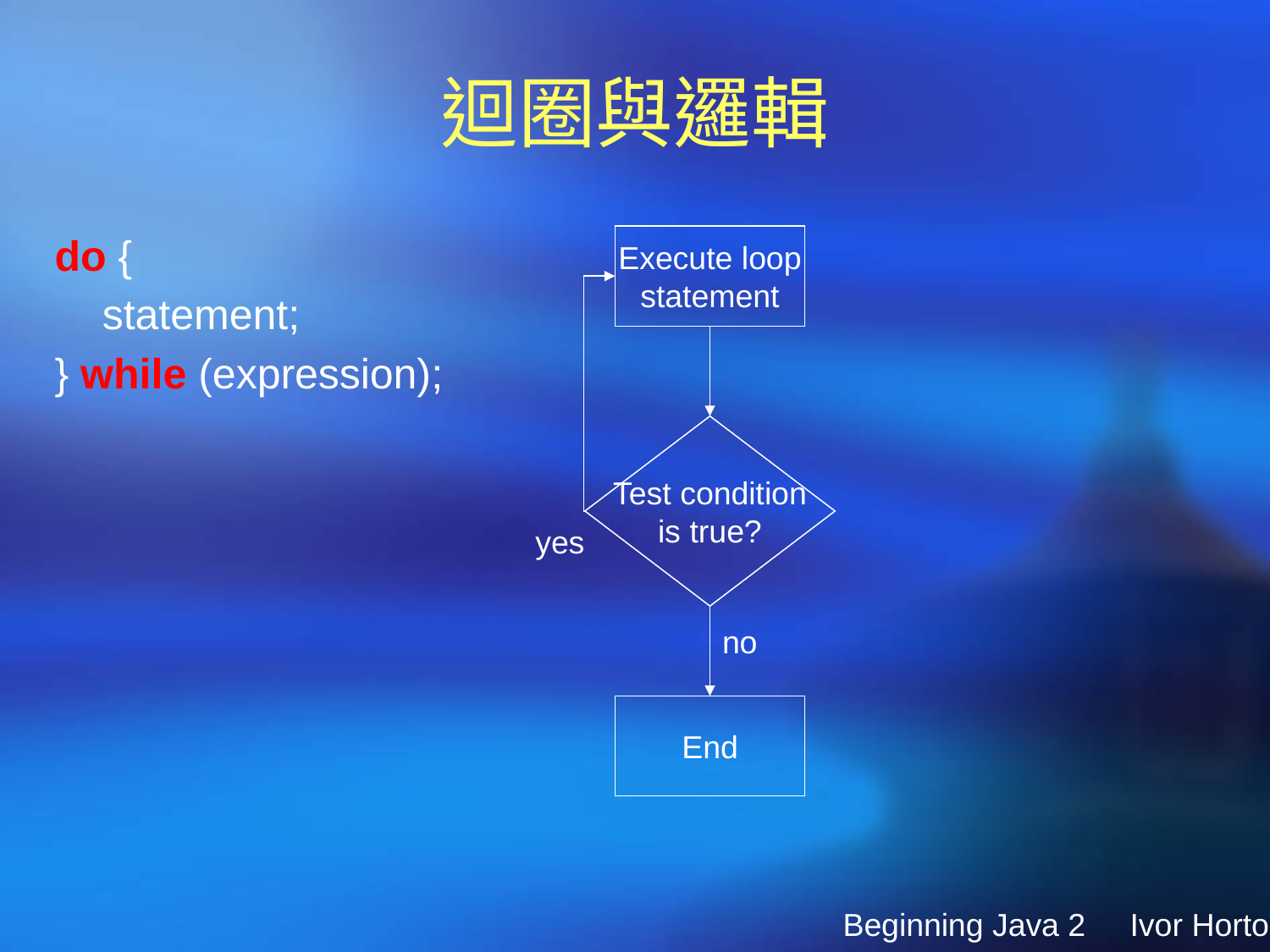

# 迴圈與邏輯
do {
	statement;
} while (expression);
Execute loop
statement
Test condition
is true?
yes
no
End
Beginning Java 2     Ivor Horton